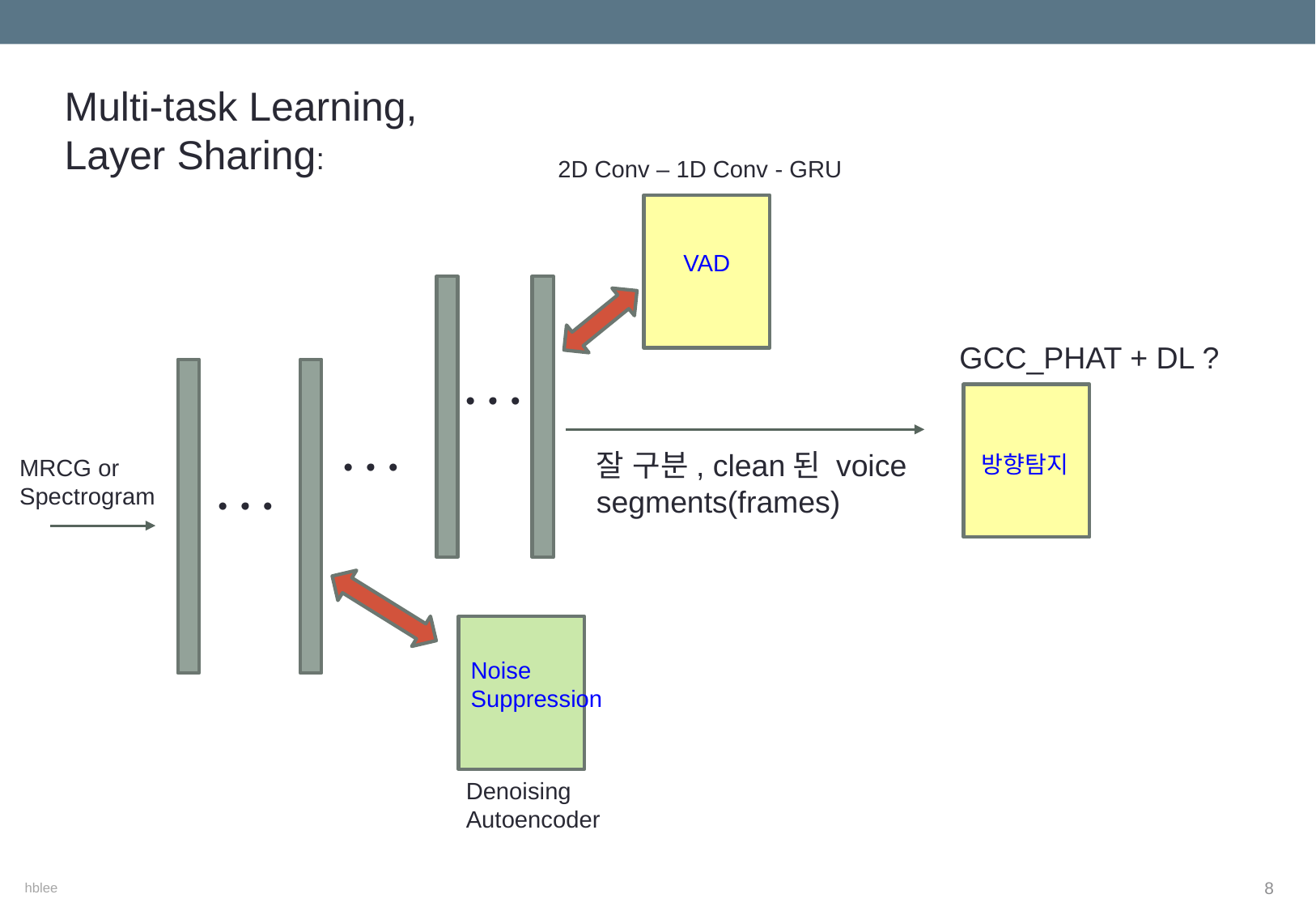

Multi-task Learning,
Layer Sharing:
2D Conv – 1D Conv - GRU

VAD

GCC_PHAT + DL ?
…

…
잘 구분, clean된 voice segments(frames)
방향탐지
MRCG or
Spectrogram
…

Noise
Suppression
Denoising
Autoencoder